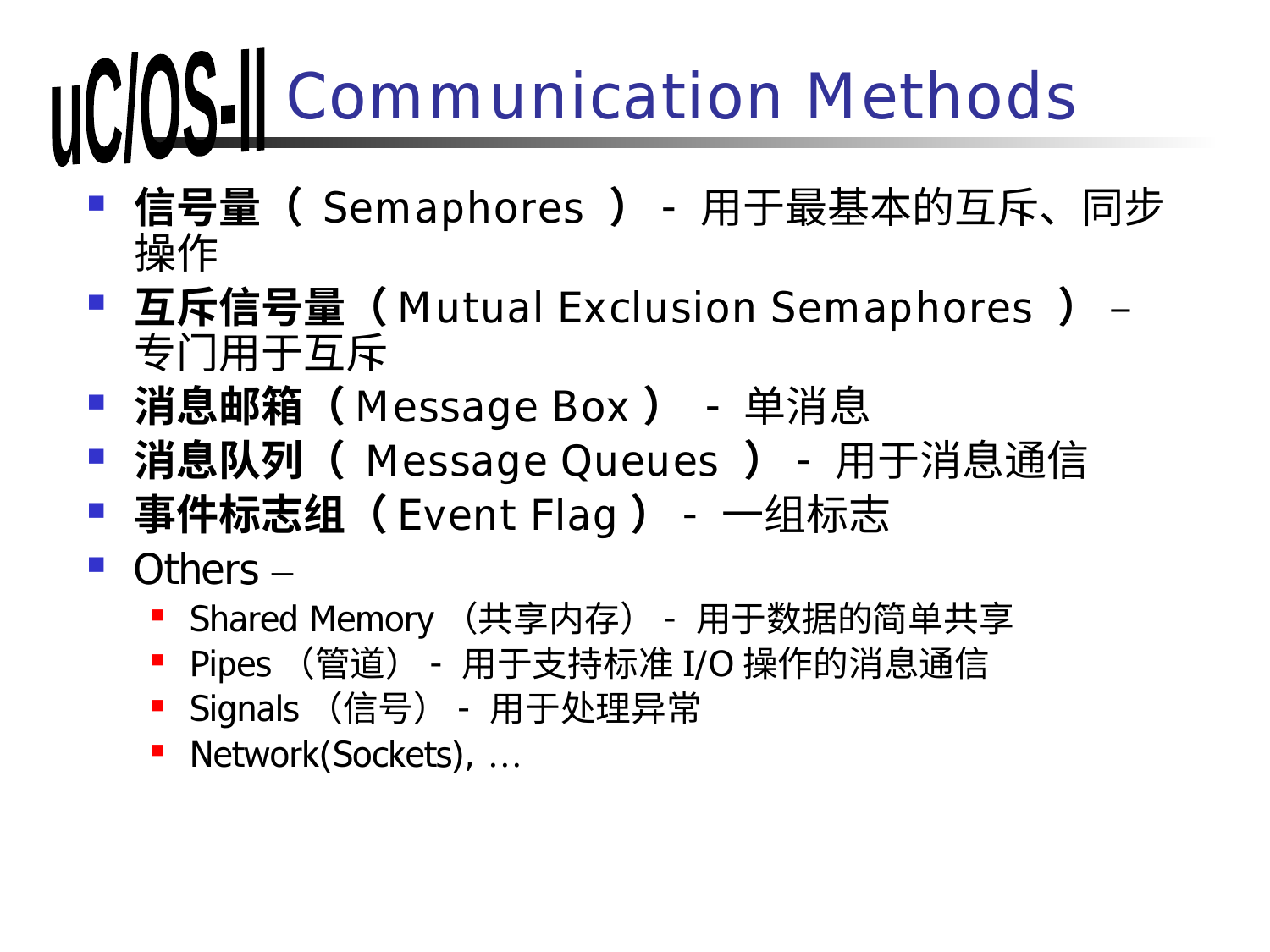

# Communication Methods
信号量（ Semaphores ）- 用于最基本的互斥、同步操作
互斥信号量（Mutual Exclusion Semaphores ） – 专门用于互斥
消息邮箱（Message Box） - 单消息
消息队列（ Message Queues ）- 用于消息通信
事件标志组（Event Flag）- 一组标志
Others –
Shared Memory（共享内存）- 用于数据的简单共享
Pipes（管道）- 用于支持标准I/O操作的消息通信
Signals（信号）- 用于处理异常
Network(Sockets), …